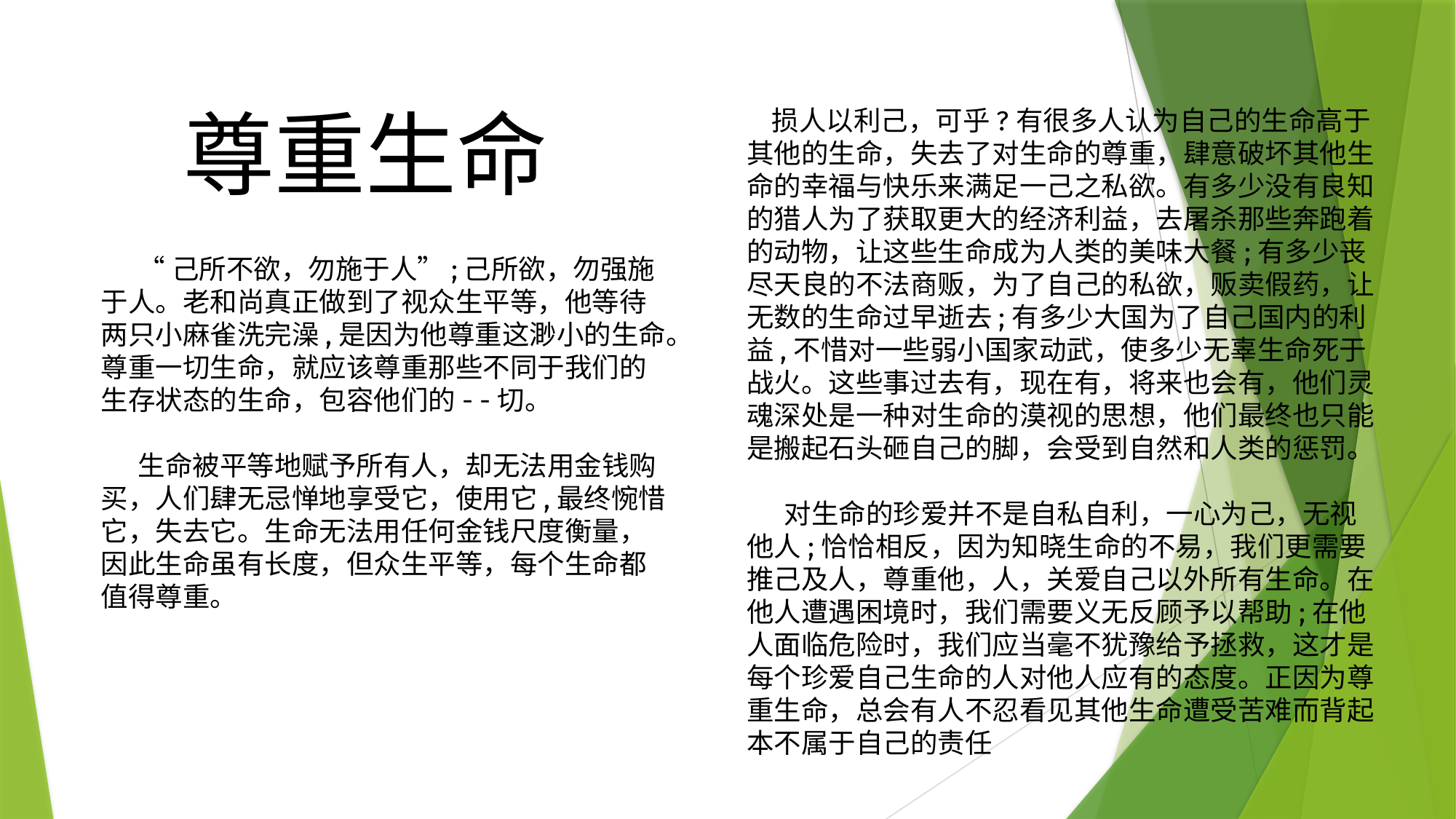

尊重生命
   损人以利己，可乎?有很多人认为自己的生命高于其他的生命，失去了对生命的尊重，肆意破坏其他生命的幸福与快乐来满足一己之私欲。有多少没有良知的猎人为了获取更大的经济利益，去屠杀那些奔跑着的动物，让这些生命成为人类的美味大餐;有多少丧尽天良的不法商贩，为了自己的私欲，贩卖假药，让无数的生命过早逝去;有多少大国为了自己国内的利益,不惜对一些弱小国家动武，使多少无辜生命死于战火。这些事过去有，现在有，将来也会有，他们灵魂深处是一种对生命的漠视的思想，他们最终也只能是搬起石头砸自己的脚，会受到自然和人类的惩罚。
      对生命的珍爱并不是自私自利，一心为己，无视他人;恰恰相反，因为知晓生命的不易，我们更需要推己及人，尊重他，人，关爱自己以外所有生命。在他人遭遇困境时，我们需要义无反顾予以帮助;在他人面临危险时，我们应当毫不犹豫给予拯救，这才是每个珍爱自己生命的人对他人应有的态度。正因为尊重生命，总会有人不忍看见其他生命遭受苦难而背起本不属于自己的责任
      “己所不欲，勿施于人”;己所欲，勿强施于人。老和尚真正做到了视众生平等，他等待两只小麻雀洗完澡,是因为他尊重这渺小的生命。尊重一切生命，就应该尊重那些不同于我们的生存状态的生命，包容他们的- -切。
      生命被平等地赋予所有人，却无法用金钱购买，人们肆无忌惮地享受它，使用它,最终惋惜它，失去它。生命无法用任何金钱尺度衡量，因此生命虽有长度，但众生平等，每个生命都值得尊重。